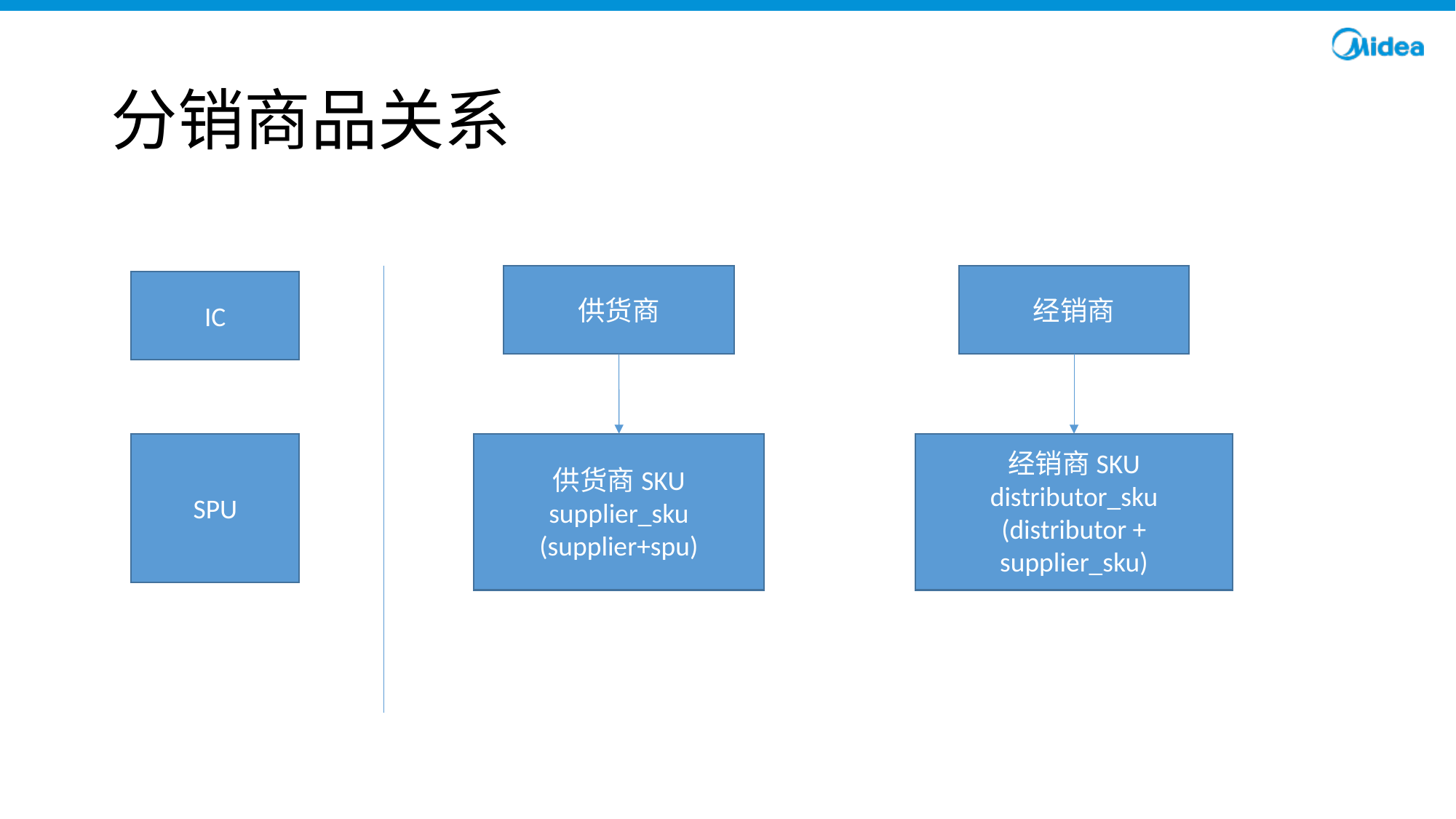

# 分销商品关系

供货商
经销商
IC
SPU
供货商SKU
supplier_sku
(supplier+spu)
经销商SKU
distributor_sku
(distributor + supplier_sku)